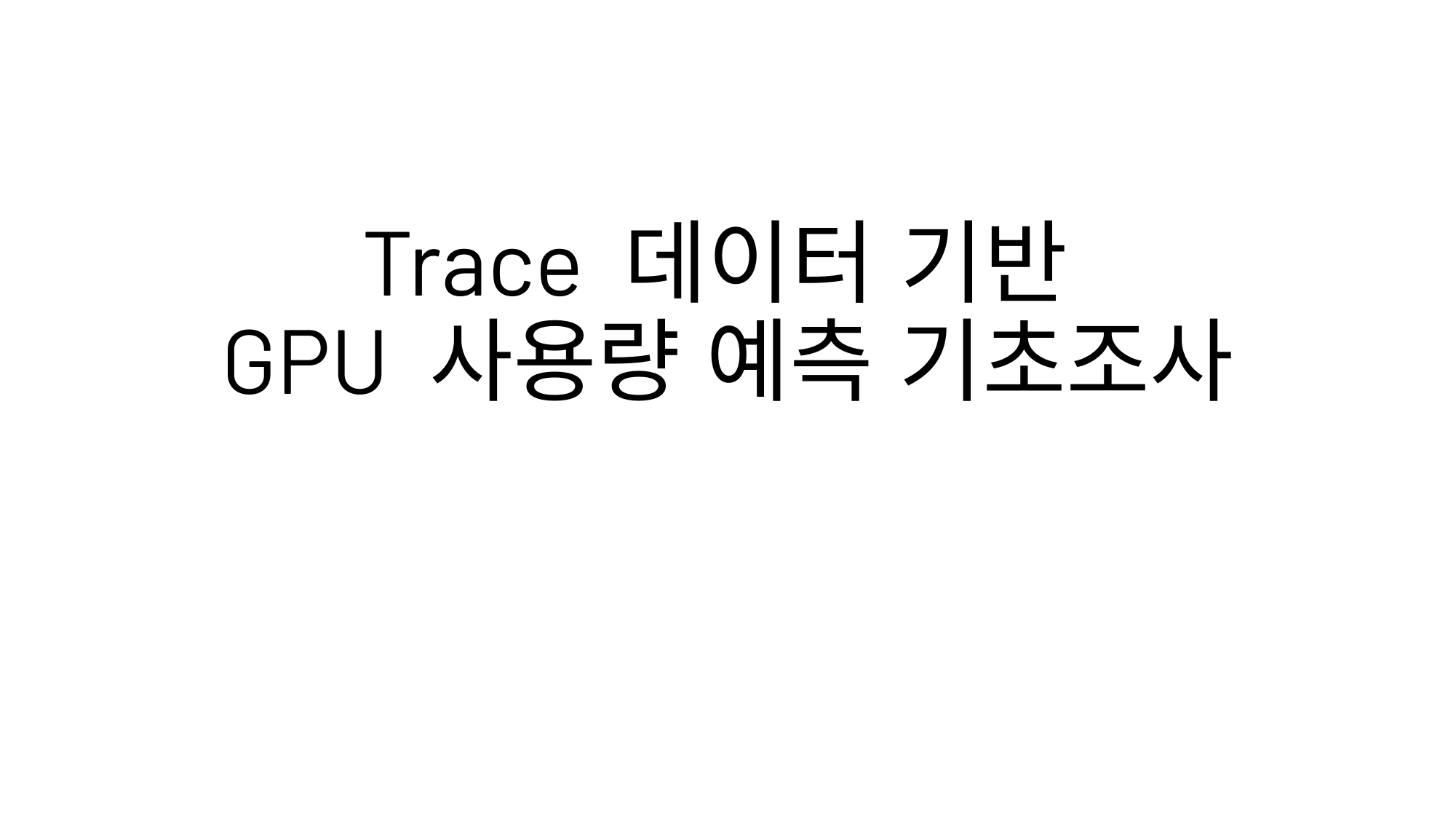

# Trace 데이터 기반 GPU 사용량 예측 기초조사